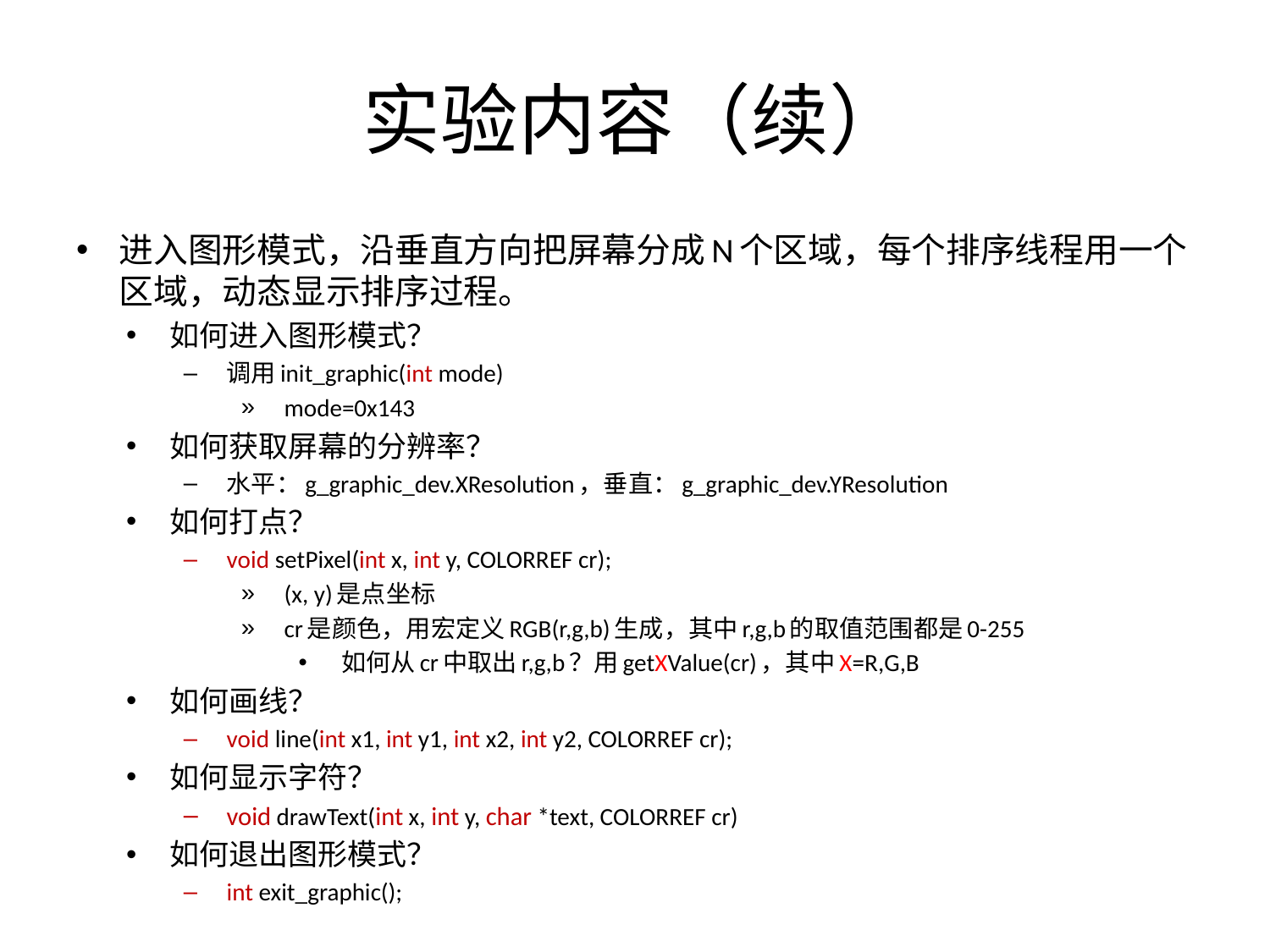

# 实验内容（续）
进入图形模式，沿垂直方向把屏幕分成N个区域，每个排序线程用一个区域，动态显示排序过程。
如何进入图形模式？
调用init_graphic(int mode)
mode=0x143
如何获取屏幕的分辨率？
水平：g_graphic_dev.XResolution，垂直：g_graphic_dev.YResolution
如何打点？
void setPixel(int x, int y, COLORREF cr);
(x, y)是点坐标
cr是颜色，用宏定义RGB(r,g,b)生成，其中r,g,b的取值范围都是0-255
如何从cr中取出r,g,b？用getXValue(cr)，其中X=R,G,B
如何画线？
void line(int x1, int y1, int x2, int y2, COLORREF cr);
如何显示字符？
void drawText(int x, int y, char *text, COLORREF cr)
如何退出图形模式？
int exit_graphic();